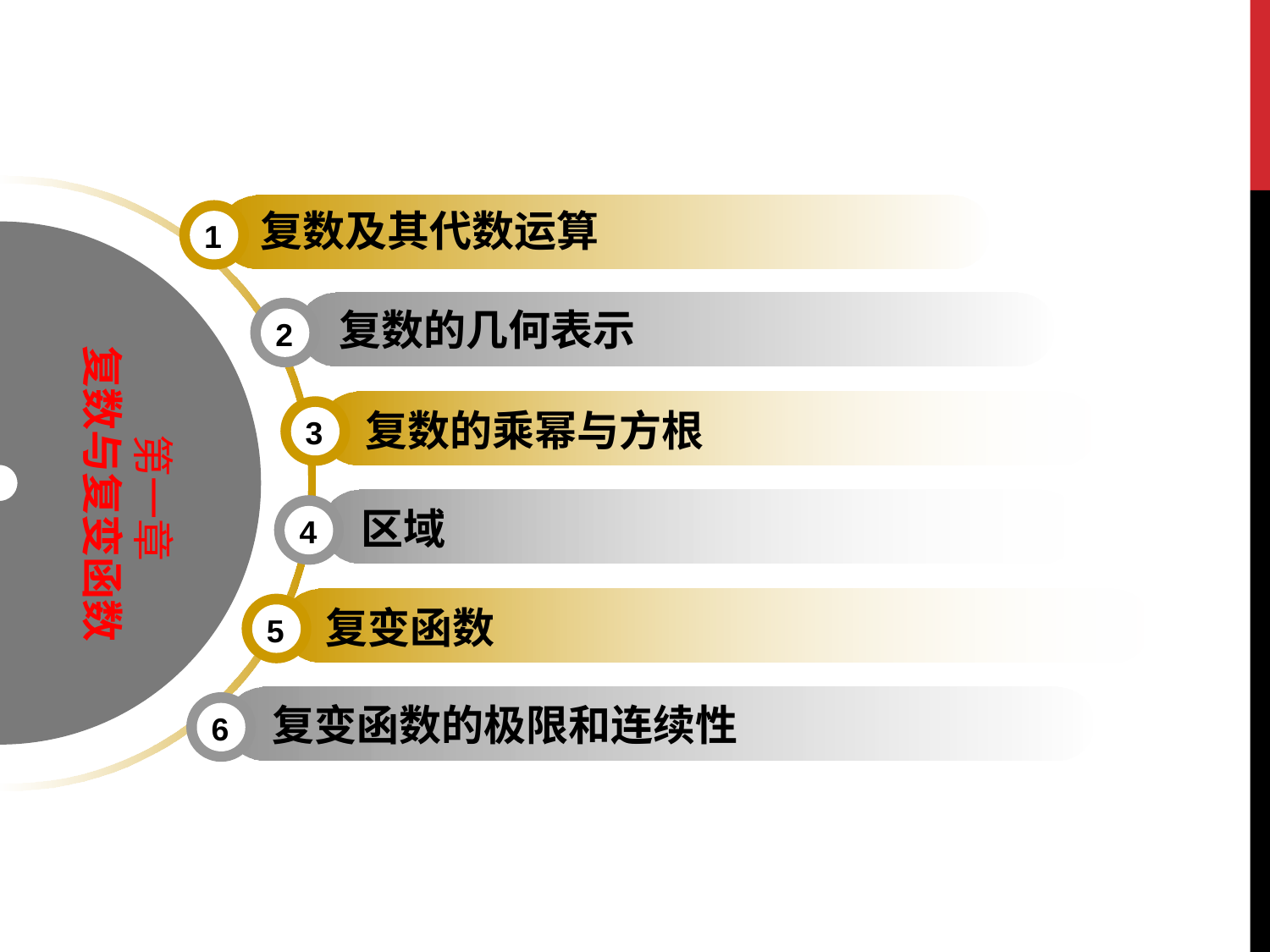

复数及其代数运算

1

复数的几何表示

2
第一章
复数与复变函数

复数的乘幂与方根
3

区域
4

复变函数
5

复变函数的极限和连续性

6